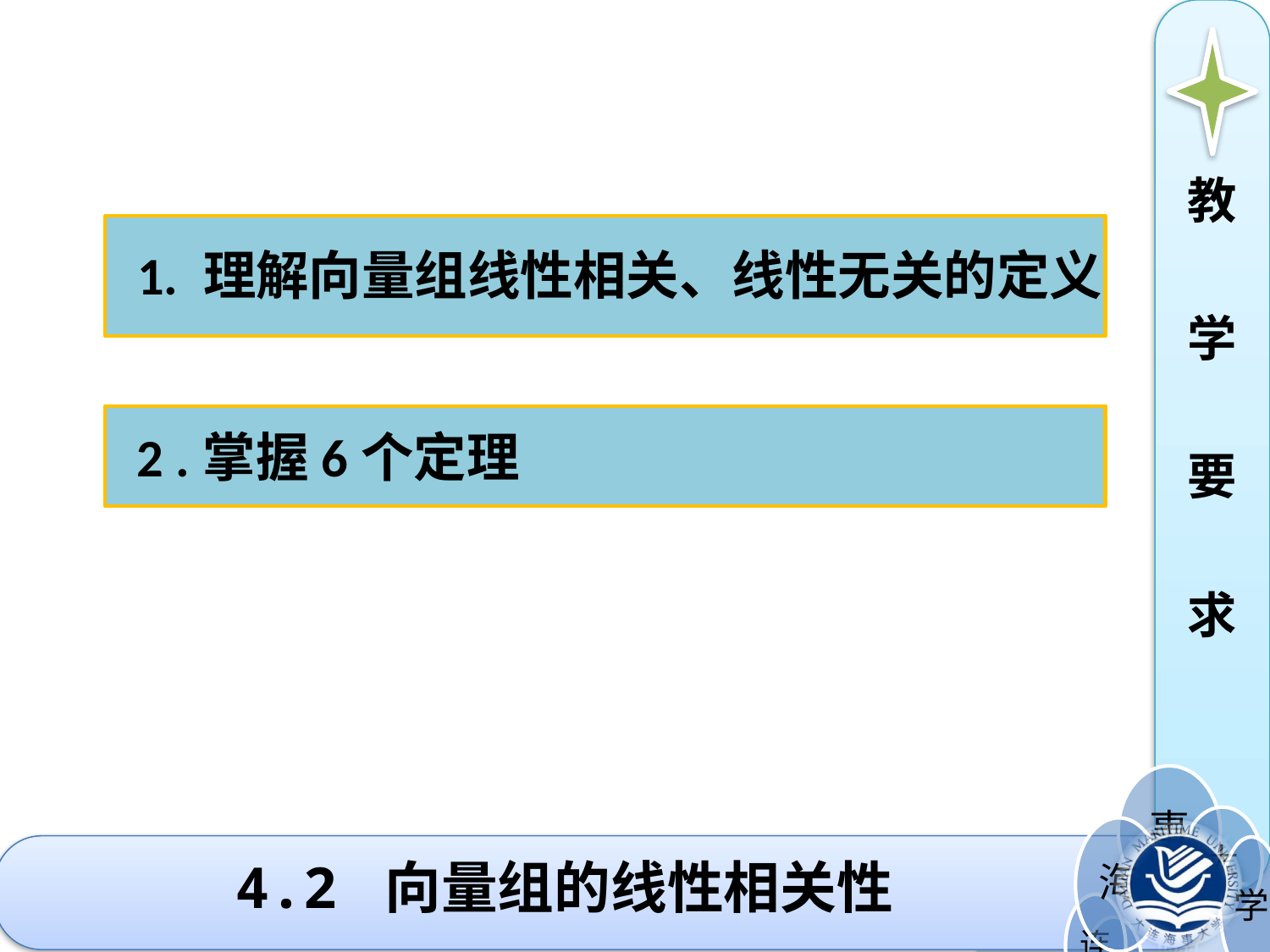

教

学

要

求

1. 理解向量组线性相关、线性无关的定义

2 .掌握6个定理
# 4.2 向量组的线性相关性